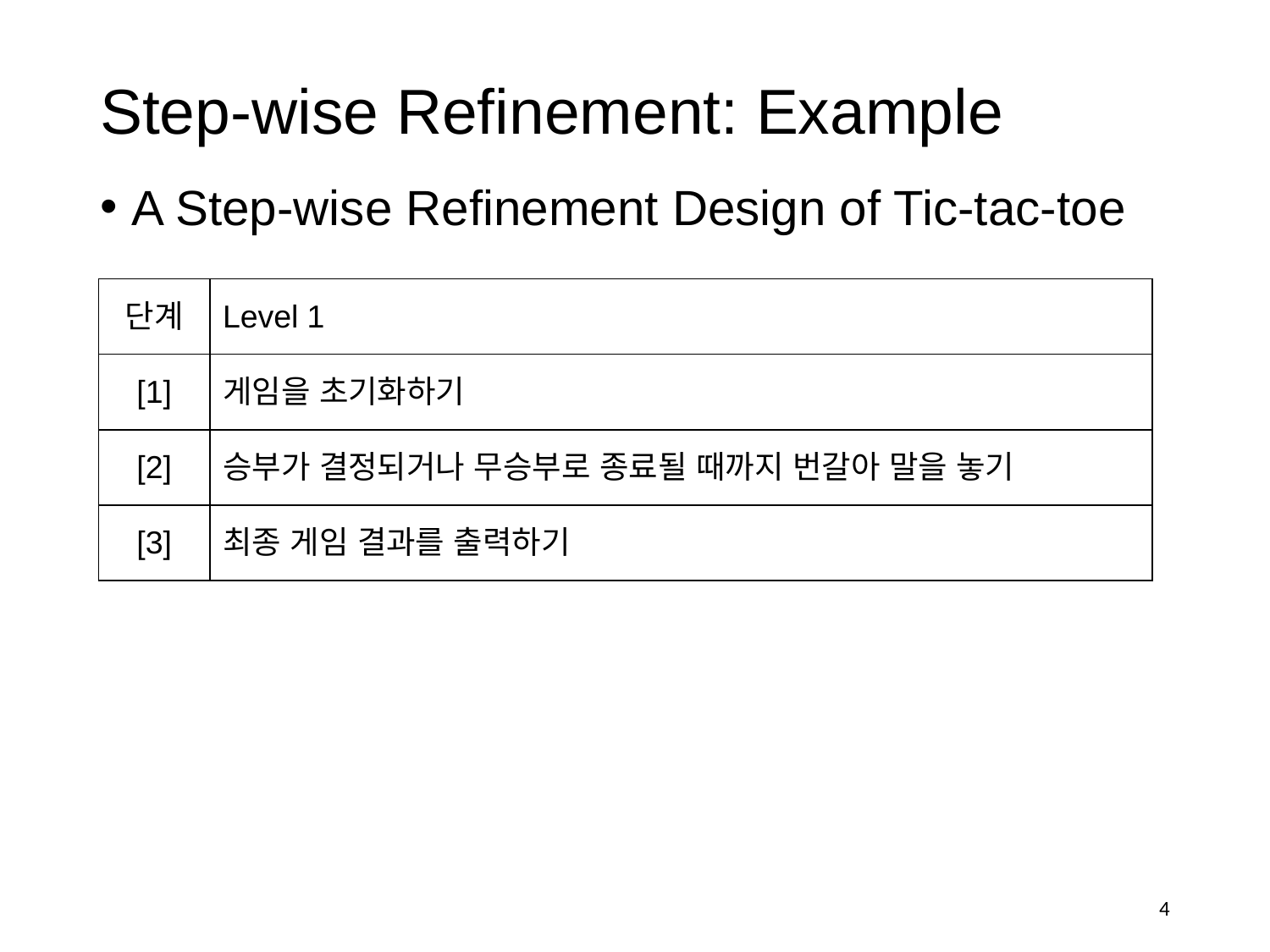

# Step-wise Refinement: Example
A Step-wise Refinement Design of Tic-tac-toe
| 단계 | Level 1 |
| --- | --- |
| [1] | 게임을 초기화하기 |
| [2] | 승부가 결정되거나 무승부로 종료될 때까지 번갈아 말을 놓기 |
| [3] | 최종 게임 결과를 출력하기 |
4